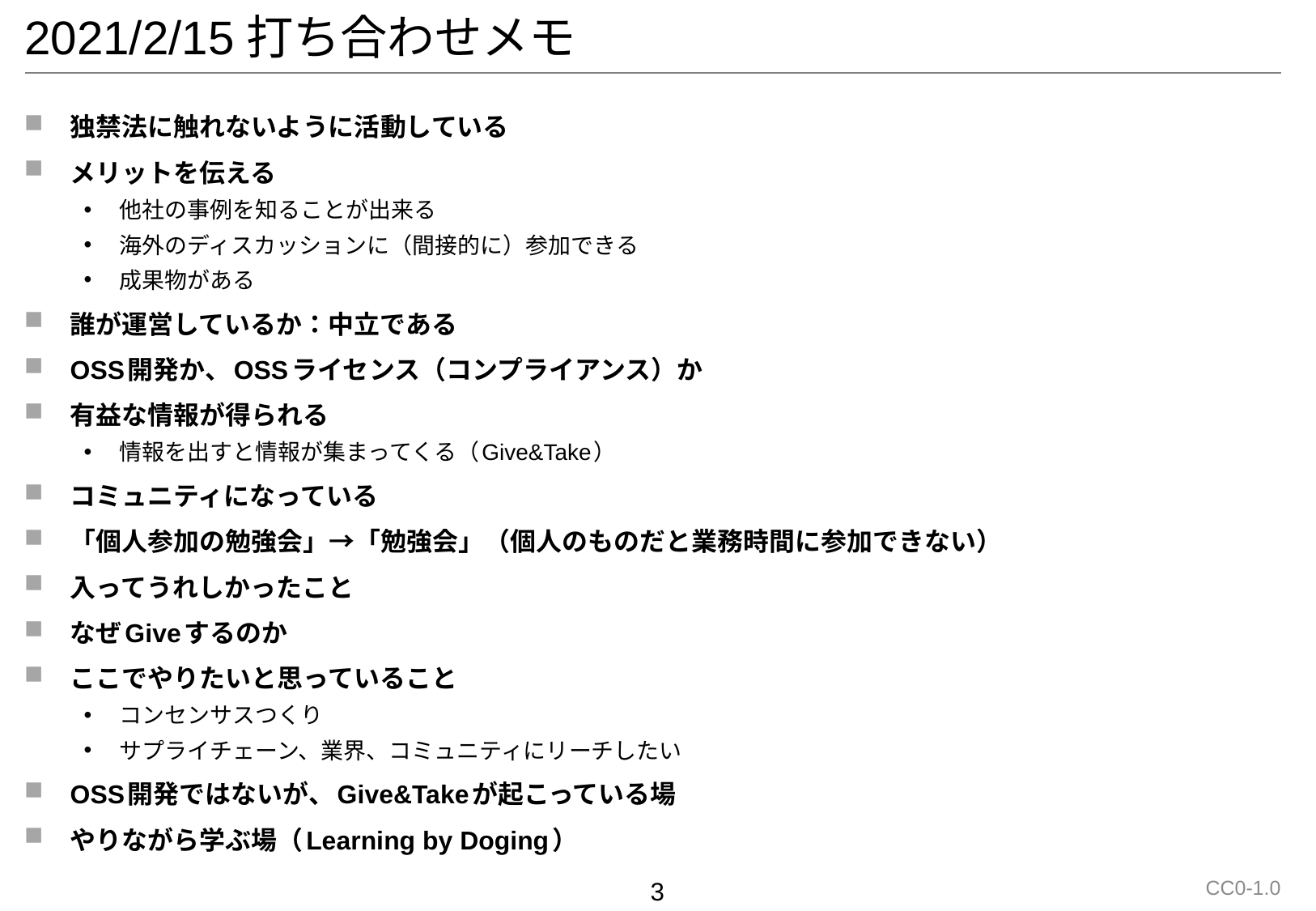

# 2021/2/15打ち合わせメモ
独禁法に触れないように活動している
メリットを伝える
他社の事例を知ることが出来る
海外のディスカッションに（間接的に）参加できる
成果物がある
誰が運営しているか：中立である
OSS開発か、OSSライセンス（コンプライアンス）か
有益な情報が得られる
情報を出すと情報が集まってくる（Give&Take）
コミュニティになっている
「個人参加の勉強会」→「勉強会」（個人のものだと業務時間に参加できない）
入ってうれしかったこと
なぜGiveするのか
ここでやりたいと思っていること
コンセンサスつくり
サプライチェーン、業界、コミュニティにリーチしたい
OSS開発ではないが、Give&Takeが起こっている場
やりながら学ぶ場（Learning by Doging）
CC0-1.0